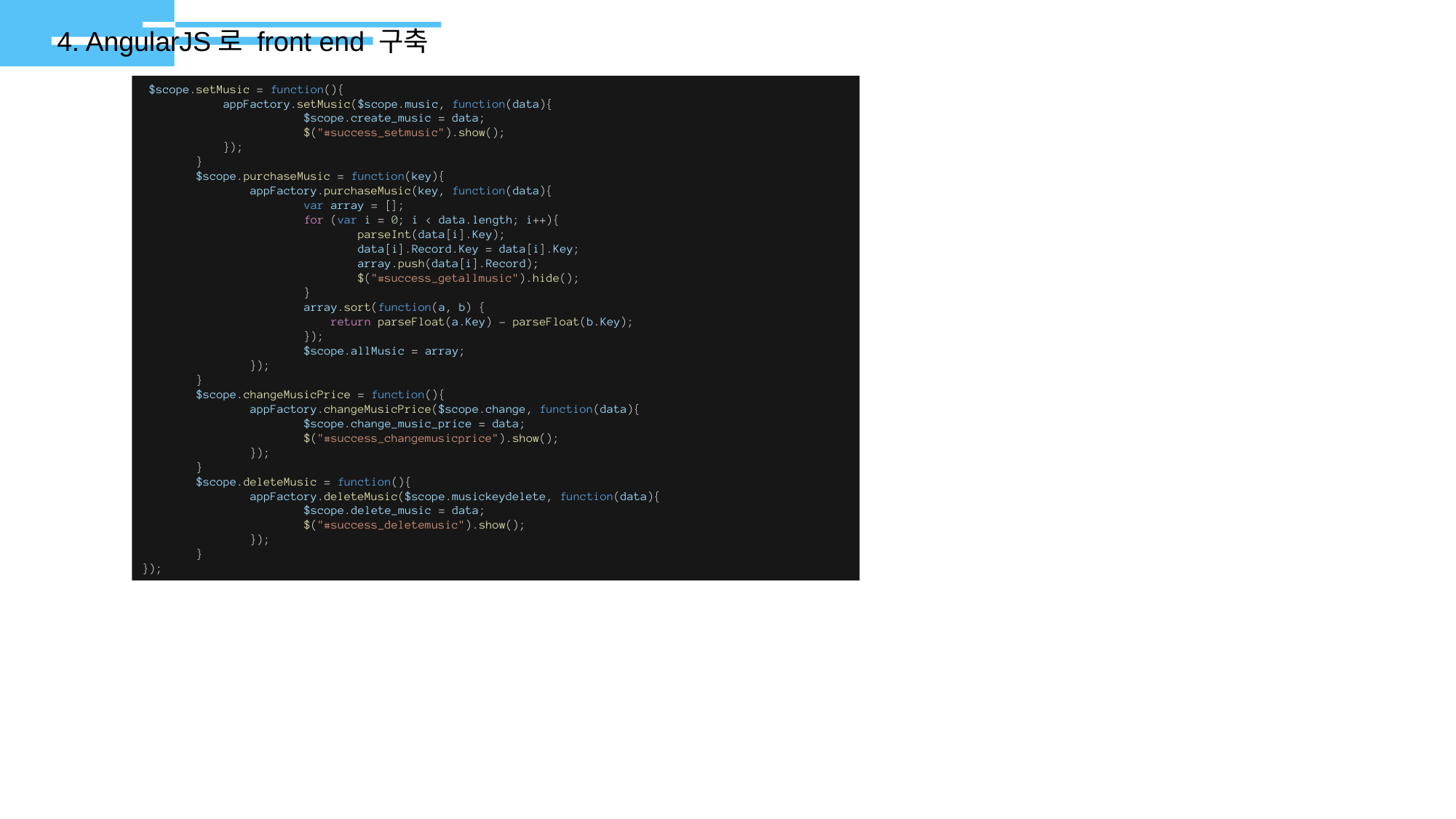

4. AngularJS로 front end 구축
 $scope.setMusic = function(){
            appFactory.setMusic($scope.music, function(data){
                        $scope.create_music = data;
                        $("#success_setmusic").show();
            });
        }
        $scope.purchaseMusic = function(key){
                appFactory.purchaseMusic(key, function(data){
                        var array = [];
                        for (var i = 0; i < data.length; i++){
                                parseInt(data[i].Key);
                                data[i].Record.Key = data[i].Key;
                                array.push(data[i].Record);
                                $("#success_getallmusic").hide();
                        }
                        array.sort(function(a, b) {
                            return parseFloat(a.Key) - parseFloat(b.Key);
                        });
                        $scope.allMusic = array;
                });
        }
        $scope.changeMusicPrice = function(){
                appFactory.changeMusicPrice($scope.change, function(data){
                        $scope.change_music_price = data;
                        $("#success_changemusicprice").show();
                });
        }
        $scope.deleteMusic = function(){
                appFactory.deleteMusic($scope.musickeydelete, function(data){
                        $scope.delete_music = data;
                        $("#success_deletemusic").show();
                });
        }
});